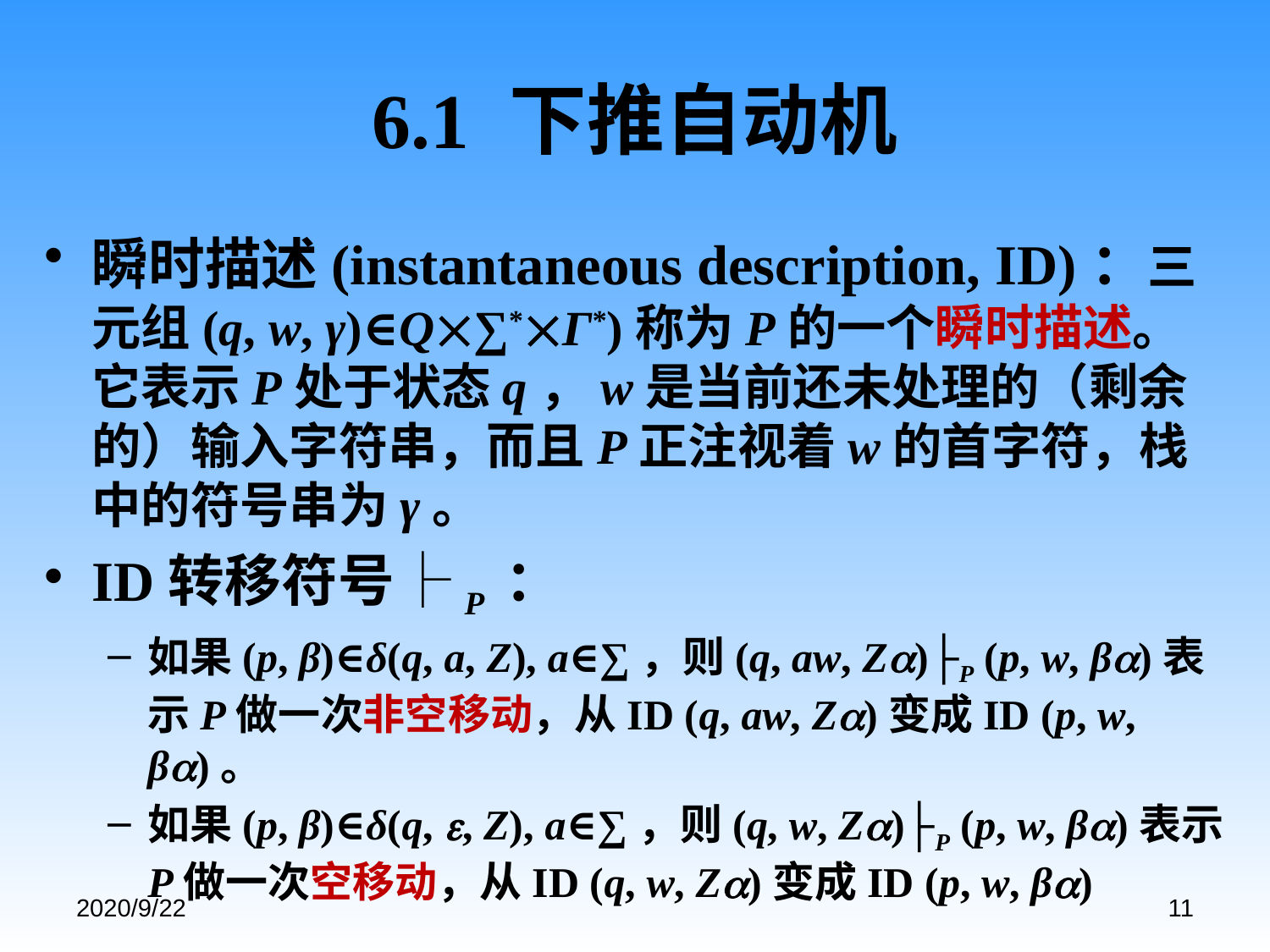

# 6.1 下推自动机
瞬时描述(instantaneous description, ID)：三元组(q, w, γ)∈Q×∑*×Γ*)称为P的一个瞬时描述。它表示P处于状态q，w是当前还未处理的（剩余的）输入字符串，而且P正注视着w的首字符，栈中的符号串为γ。
ID转移符号├P ：
如果(p, β)∈δ(q, a, Z), a∈∑，则(q, aw, Zα)├P (p, w, βα)表示P做一次非空移动，从ID (q, aw, Zα)变成ID (p, w, βα)。
如果(p, β)∈δ(q, ε, Z), a∈∑，则(q, w, Zα)├P (p, w, βα)表示P做一次空移动，从ID (q, w, Zα)变成ID (p, w, βα)

2020/9/22
11